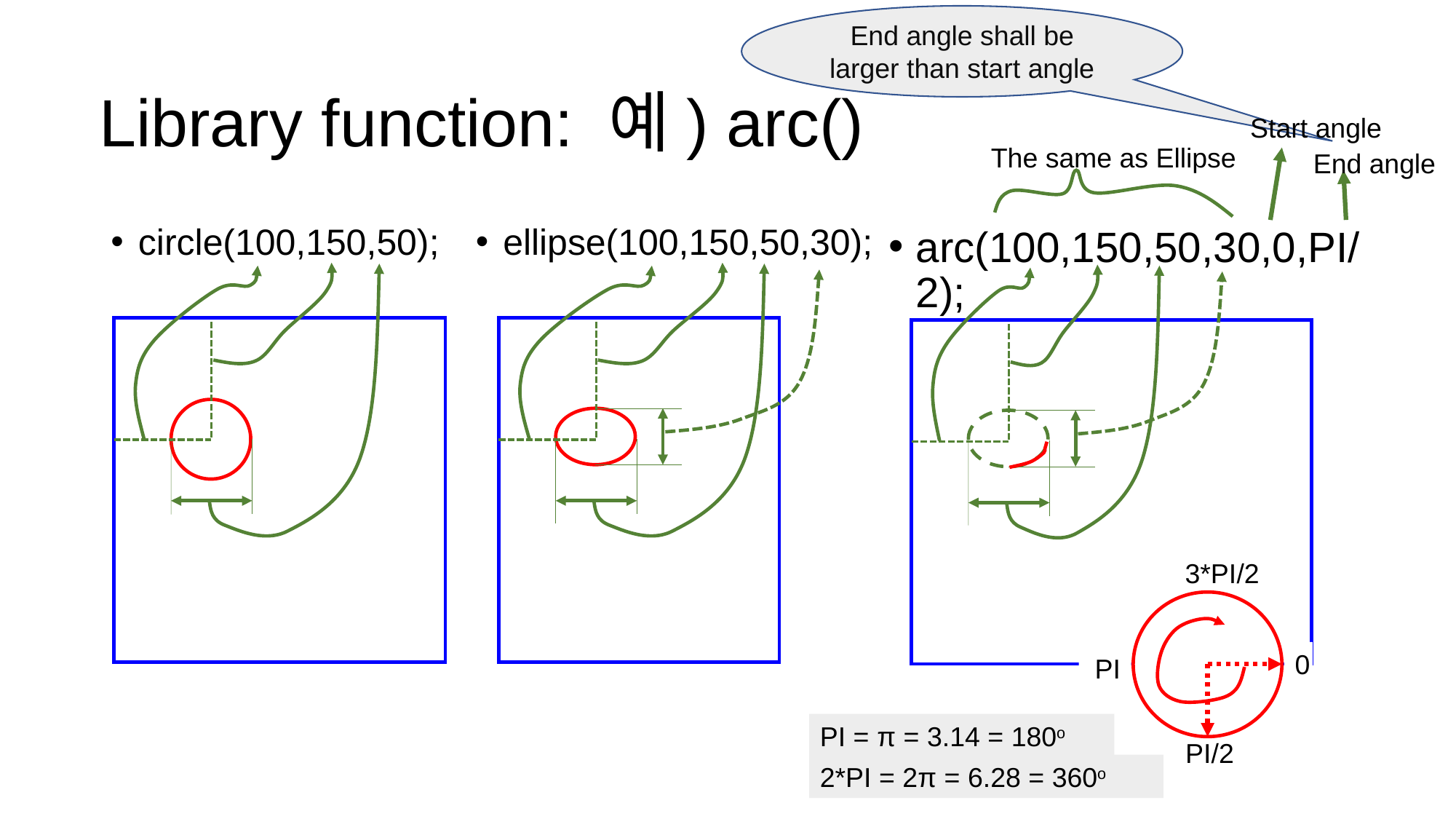

End angle shall be larger than start angle
# Library function: 예) arc()
Start angle
The same as Ellipse
End angle

circle(100,150,50);
ellipse(100,150,50,30);
arc(100,150,50,30,0,PI/2);

3*PI/2

0
PI
PI = π = 3.14 = 180o
PI/2
2*PI = 2π = 6.28 = 360o